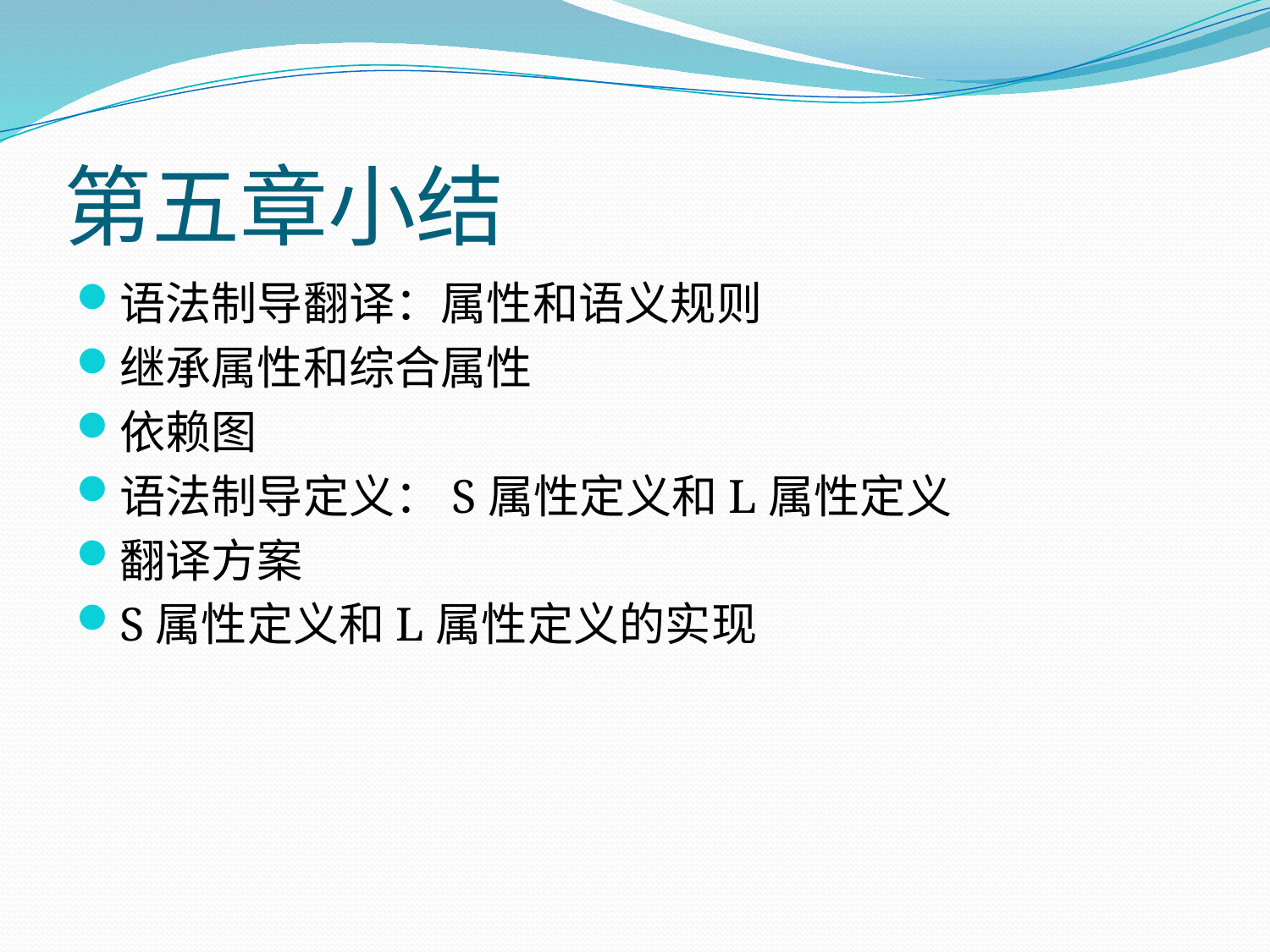

# 第五章小结
语法制导翻译：属性和语义规则
继承属性和综合属性
依赖图
语法制导定义：S属性定义和L属性定义
翻译方案
S属性定义和L属性定义的实现